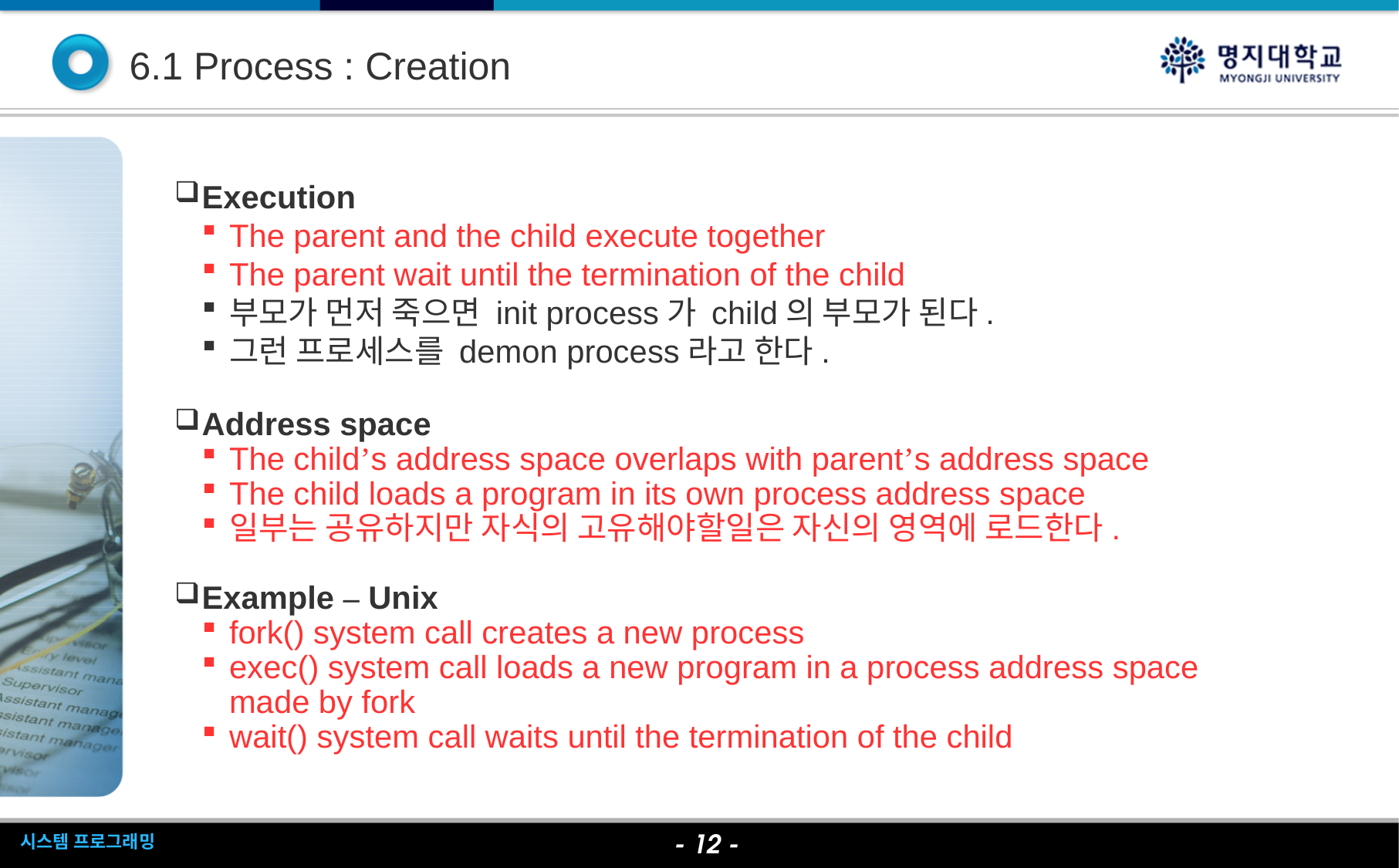

6.1 Process : Creation
Execution
The parent and the child execute together
The parent wait until the termination of the child
부모가 먼저 죽으면 init process가 child의 부모가 된다.
그런 프로세스를 demon process라고 한다.

Address space
The child’s address space overlaps with parent’s address space
The child loads a program in its own process address space
일부는 공유하지만 자식의 고유해야할일은 자신의 영역에 로드한다.

Example – Unix
fork() system call creates a new process
exec() system call loads a new program in a process address space made by fork
wait() system call waits until the termination of the child
- 12 -